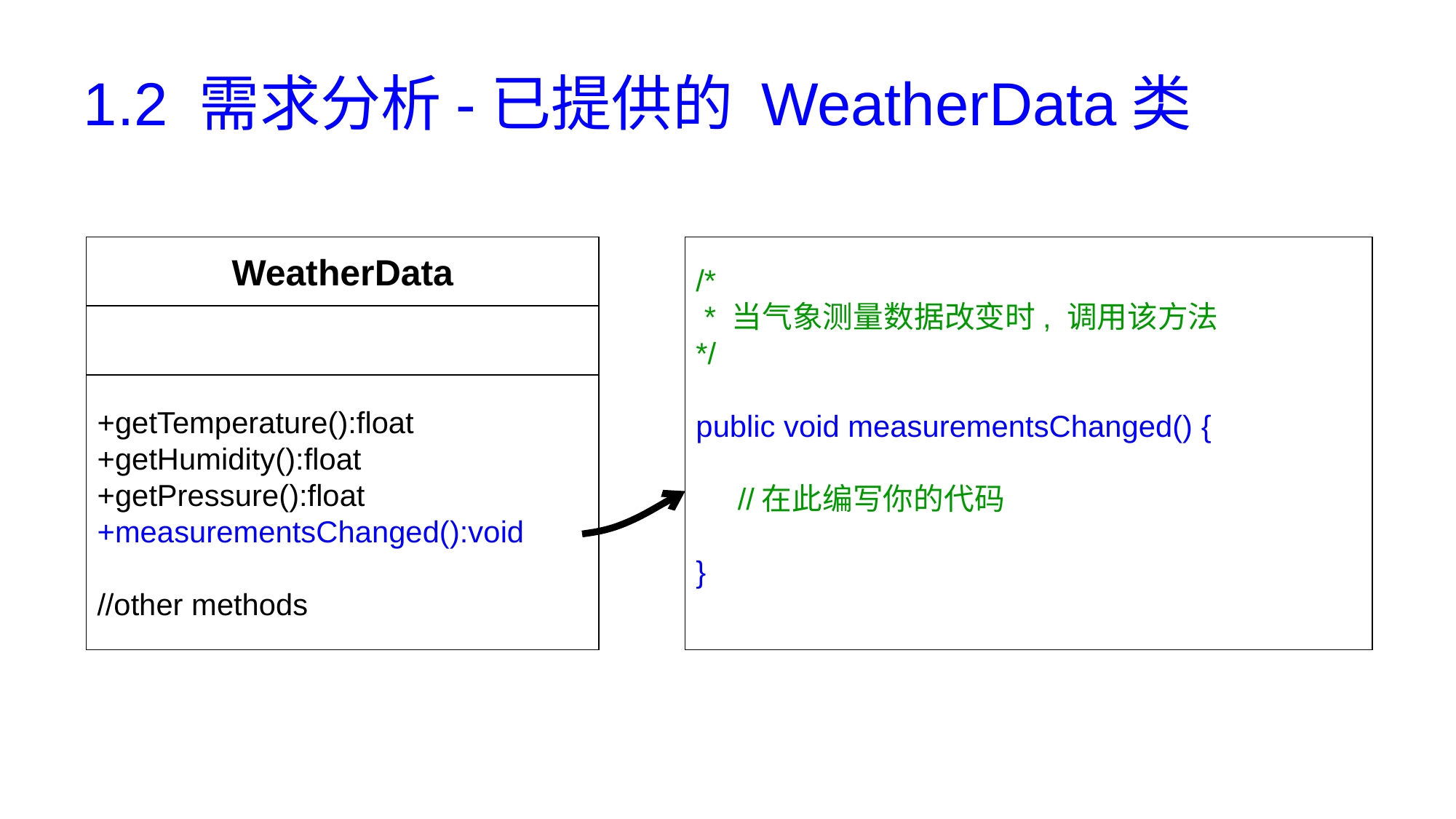

# 1.2 需求分析-已提供的 WeatherData类
WeatherData
+getTemperature():float
+getHumidity():float
+getPressure():float
+measurementsChanged():void

//other methods

/*
 * 当气象测量数据改变时, 调用该方法
*/

public void measurementsChanged() {

     //在此编写你的代码

}

9